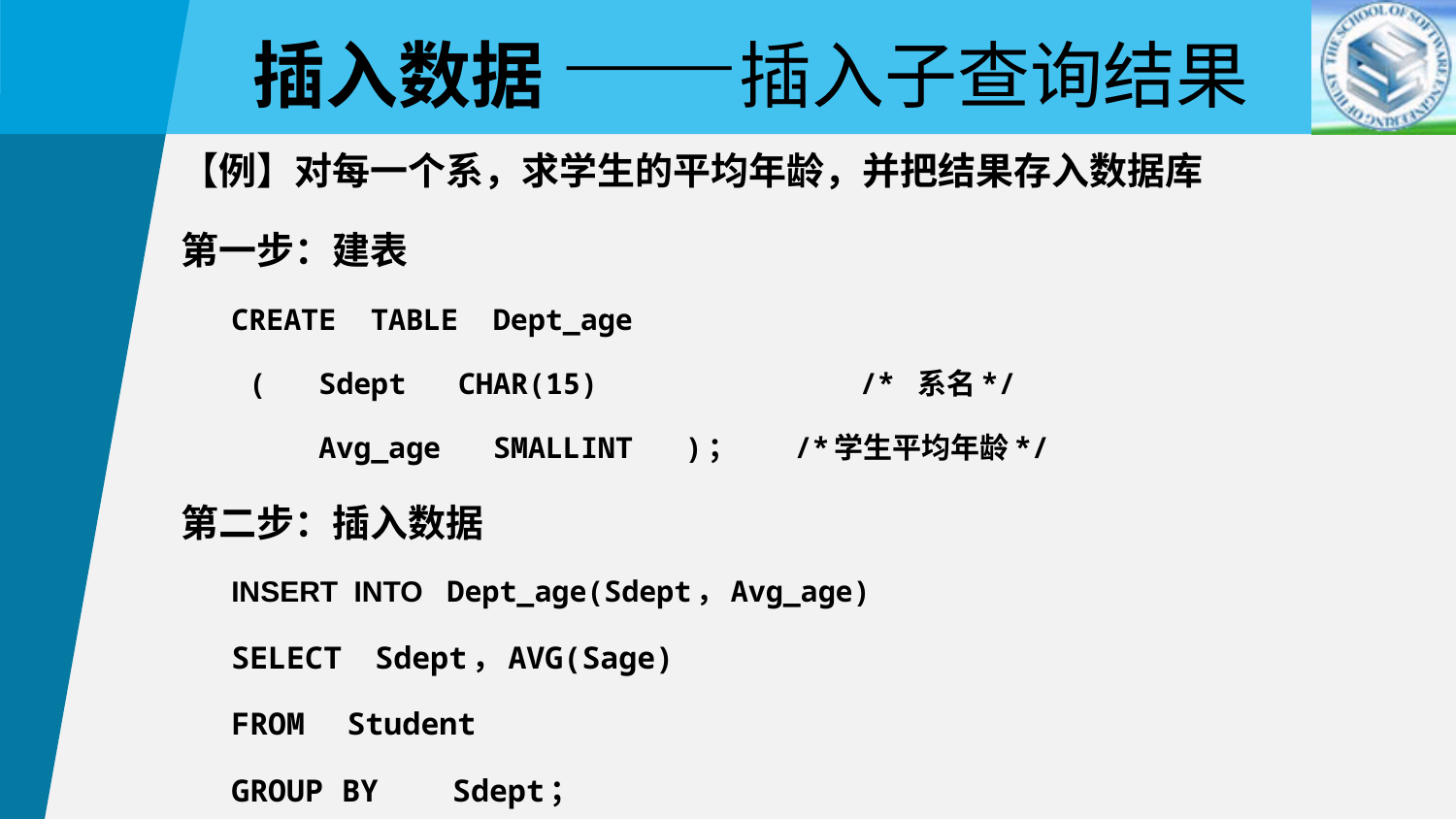

插入数据 ——插入子查询结果
【例】对每一个系，求学生的平均年龄，并把结果存入数据库
第一步：建表
		CREATE  TABLE  Dept_age
 			 (   Sdept   CHAR(15)               /* 系名*/
			     Avg_age   SMALLINT   )；        /*学生平均年龄*/
第二步：插入数据
		INSERT  INTO   Dept_age(Sdept，Avg_age)
		SELECT   Sdept，AVG(Sage)
		FROM    Student
		GROUP BY    Sdept；